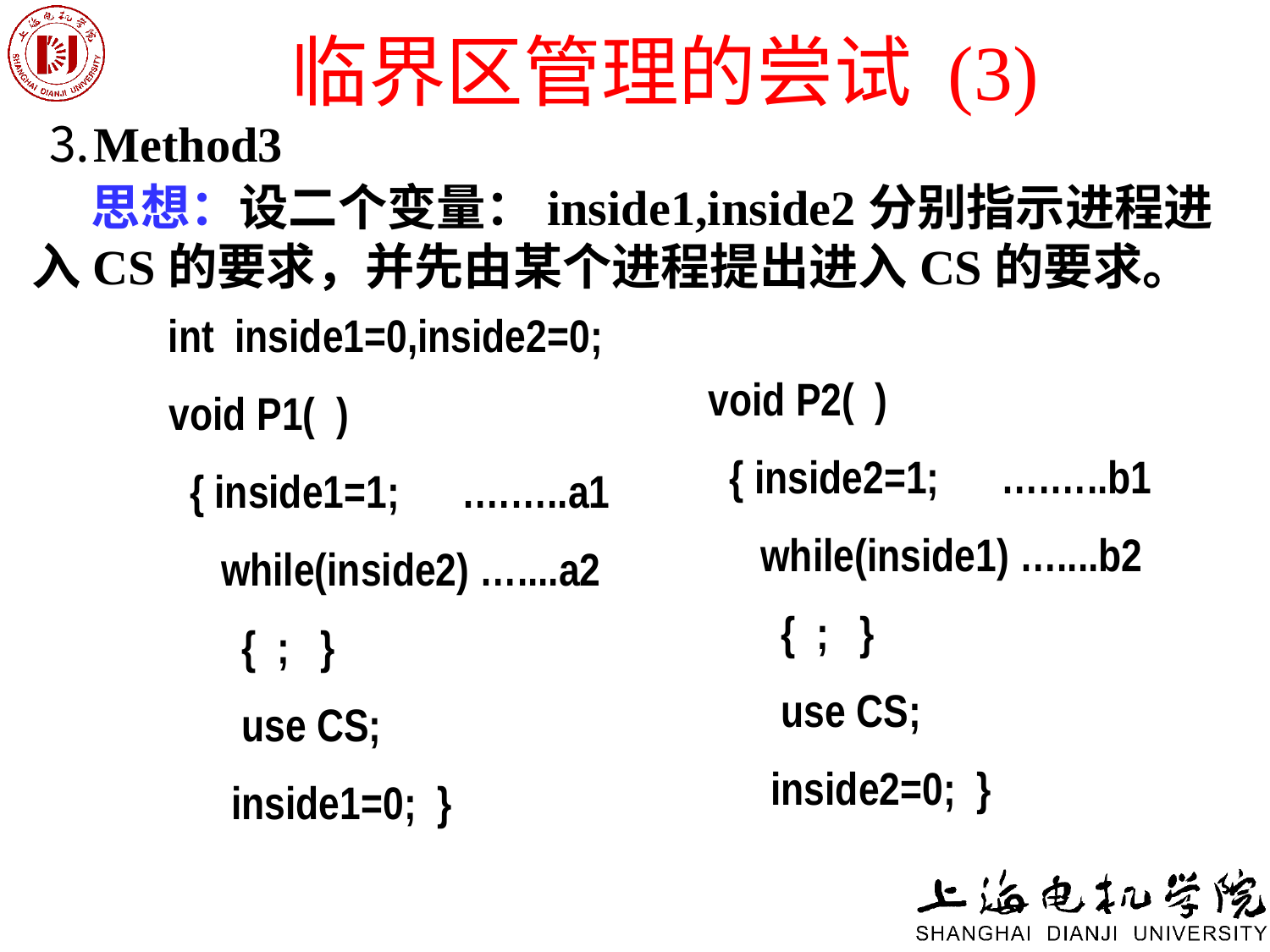

# 临界区管理的尝试 (3)
⒊Method3
  思想：设二个变量：inside1,inside2分别指示进程进入CS的要求，并先由某个进程提出进入CS的要求。

 void P2(  )
   { inside2=1;      ….…..b1
      while(inside1) …....b2
        {  ;   }
        use CS;
       inside2=0;  }
 int  inside1=0,inside2=0;
 void P1(  )
   { inside1=1;      ….…..a1
      while(inside2) …....a2
        {  ;   }
        use CS;
       inside1=0;  }